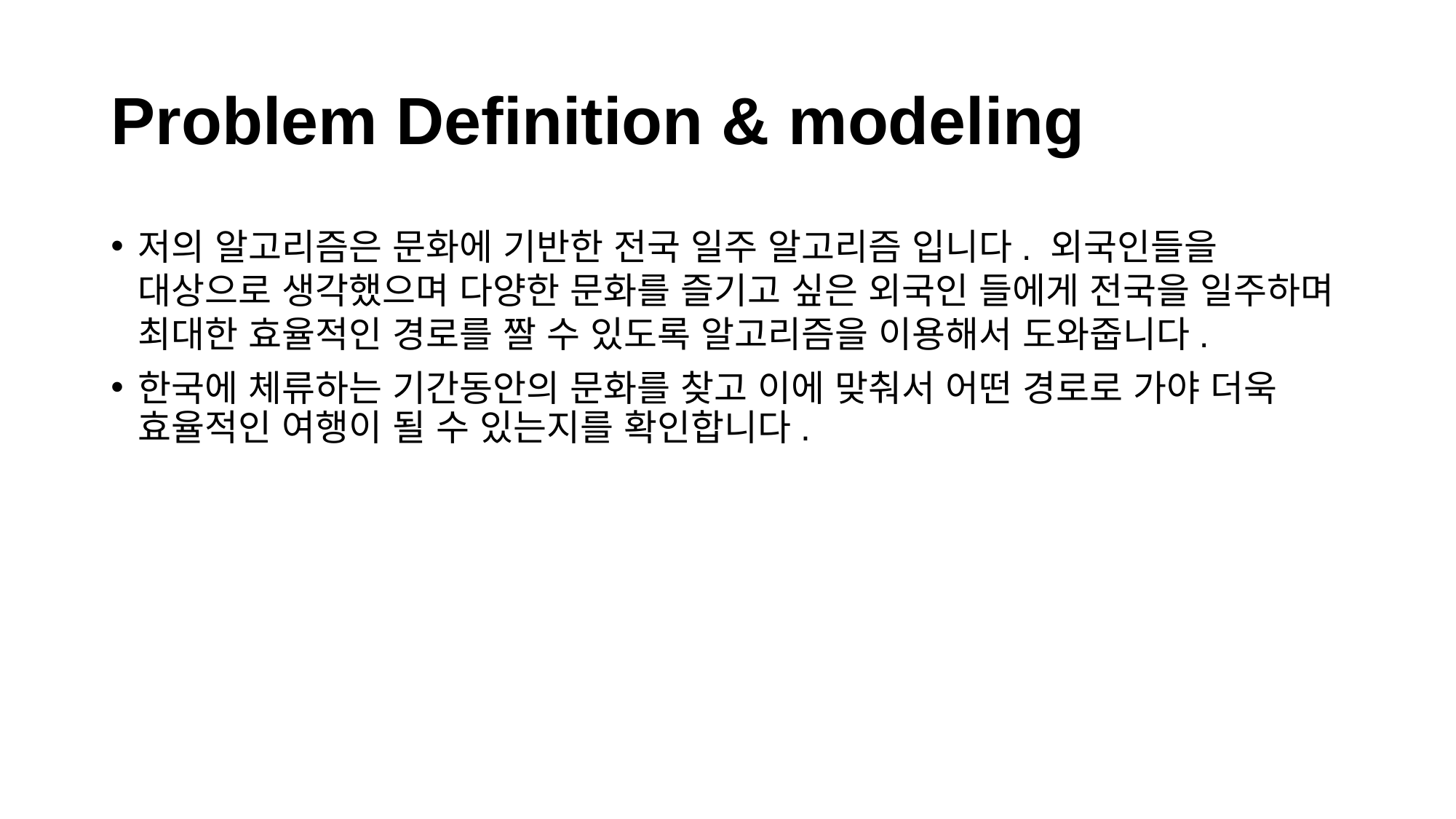

# Problem Definition & modeling
저의 알고리즘은 문화에 기반한 전국 일주 알고리즘 입니다. 외국인들을 대상으로 생각했으며 다양한 문화를 즐기고 싶은 외국인 들에게 전국을 일주하며 최대한 효율적인 경로를 짤 수 있도록 알고리즘을 이용해서 도와줍니다.
한국에 체류하는 기간동안의 문화를 찾고 이에 맞춰서 어떤 경로로 가야 더욱 효율적인 여행이 될 수 있는지를 확인합니다.